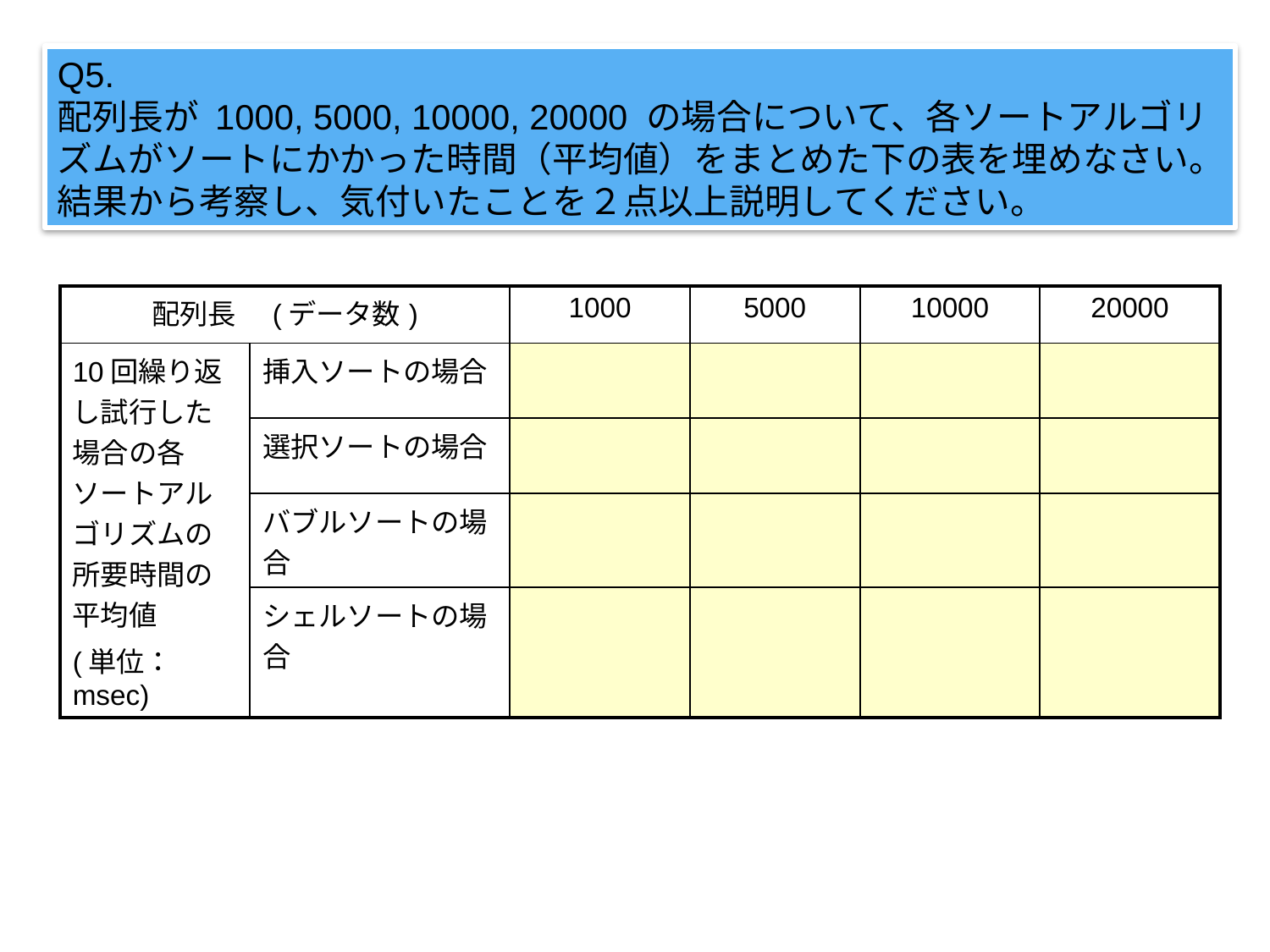

Q5.
配列長が 1000, 5000, 10000, 20000 の場合について、各ソートアルゴリズムがソートにかかった時間（平均値）をまとめた下の表を埋めなさい。
結果から考察し、気付いたことを２点以上説明してください。
| 配列長　(データ数) |  | 1000 | 5000 | 10000 | 20000 |
| --- | --- | --- | --- | --- | --- |
| 10回繰り返し試行した場合の各ソートアルゴリズムの所要時間の平均値 (単位：msec) | 挿入ソートの場合 |  |  |  |  |
|  | 選択ソートの場合 |  |  |  |  |
|  | バブルソートの場合 |  |  |  |  |
|  | シェルソートの場合 |  |  |  |  |